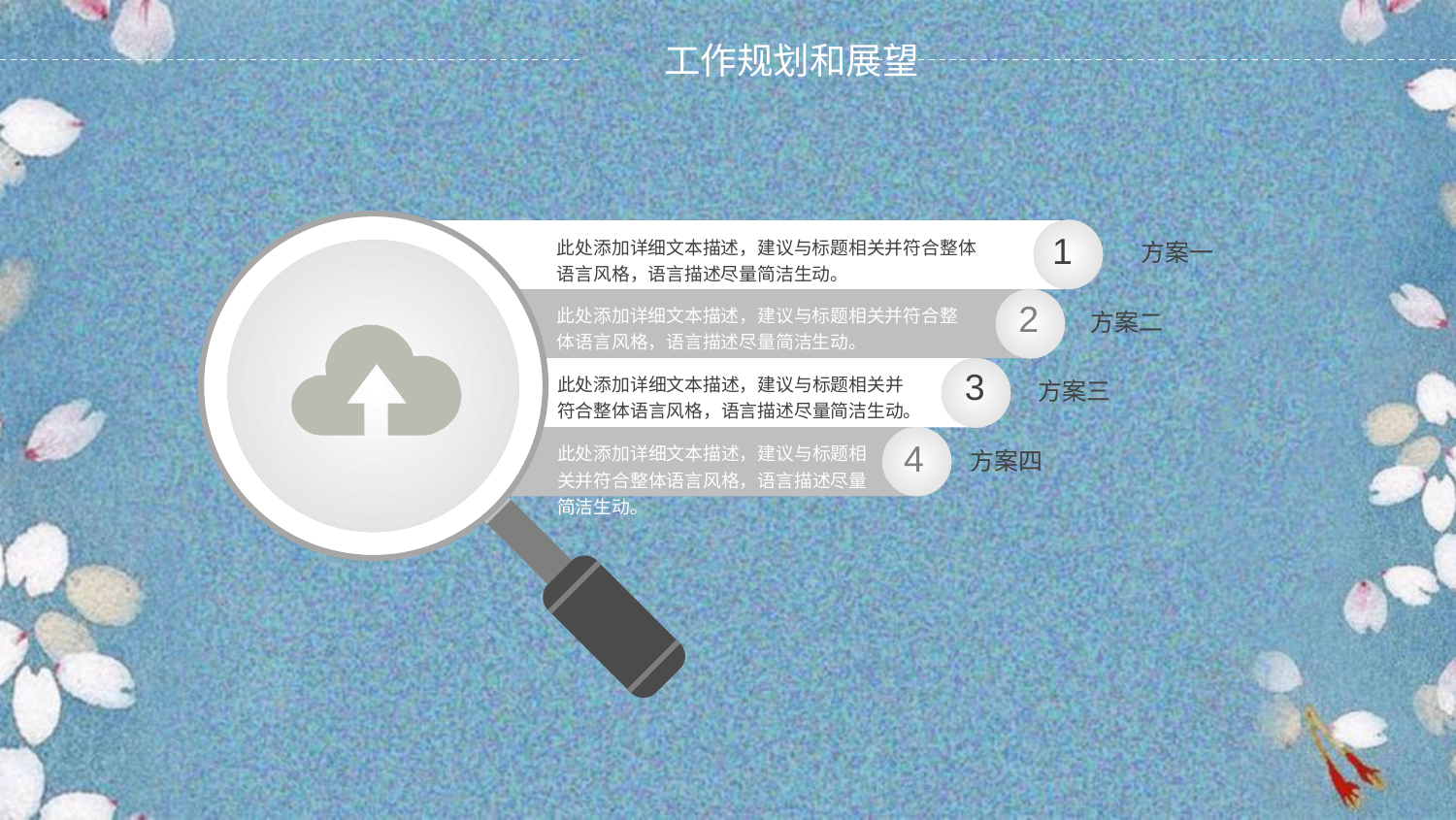

1

2

3

4
此处添加详细文本描述，建议与标题相关并符合整体语言风格，语言描述尽量简洁生动。
方案一
此处添加详细文本描述，建议与标题相关并符合整体语言风格，语言描述尽量简洁生动。
方案二

此处添加详细文本描述，建议与标题相关并符合整体语言风格，语言描述尽量简洁生动。
方案三
此处添加详细文本描述，建议与标题相关并符合整体语言风格，语言描述尽量简洁生动。
方案四